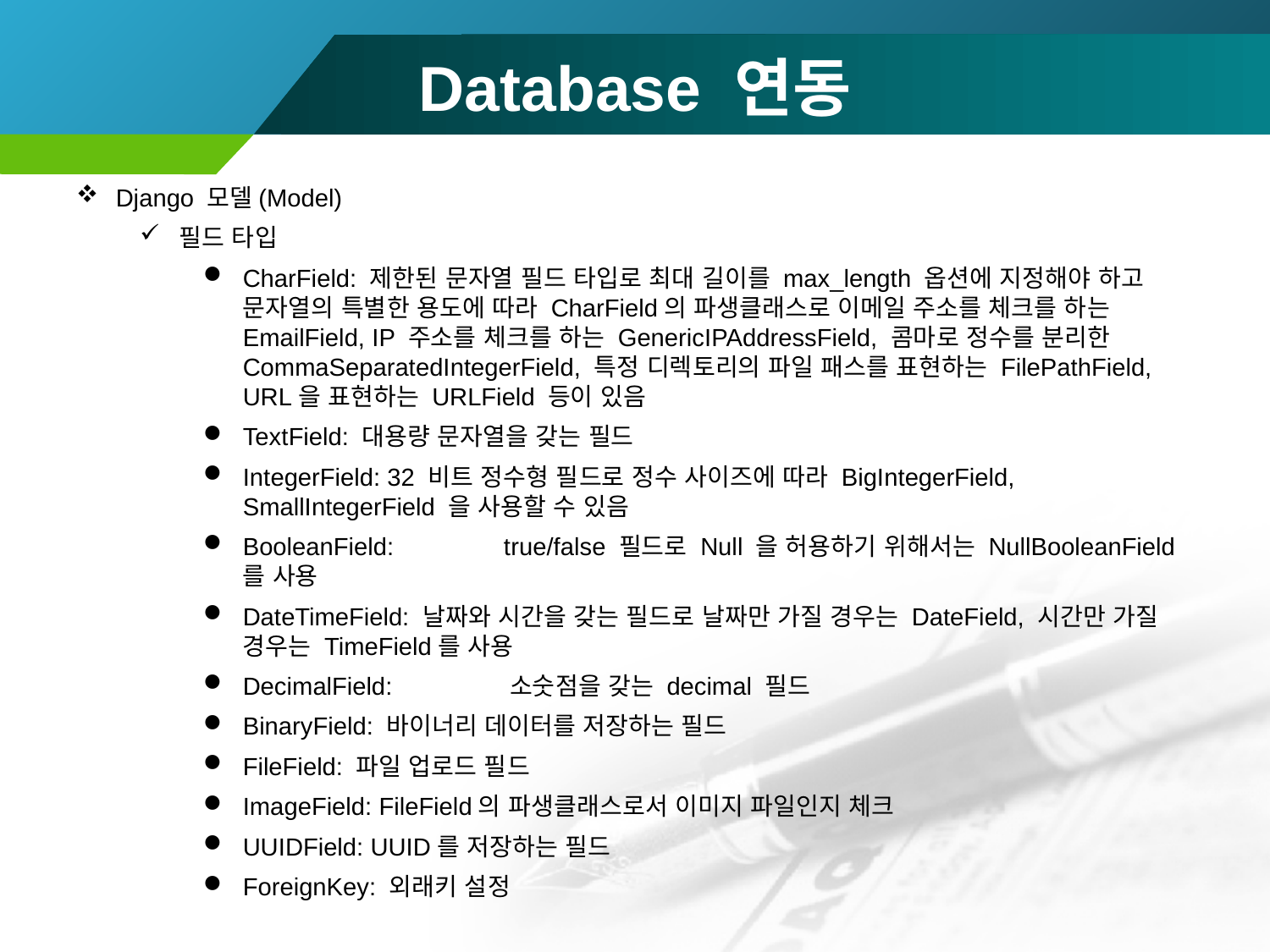

# Database 연동
Django 모델(Model)
필드 타입
CharField: 제한된 문자열 필드 타입로 최대 길이를 max_length 옵션에 지정해야 하고 문자열의 특별한 용도에 따라 CharField의 파생클래스로 이메일 주소를 체크를 하는 EmailField, IP 주소를 체크를 하는 GenericIPAddressField, 콤마로 정수를 분리한 CommaSeparatedIntegerField, 특정 디렉토리의 파일 패스를 표현하는 FilePathField, URL을 표현하는 URLField 등이 있음
TextField: 대용량 문자열을 갖는 필드
IntegerField: 32 비트 정수형 필드로 정수 사이즈에 따라 BigIntegerField, SmallIntegerField 을 사용할 수 있음
BooleanField:	 true/false 필드로 Null 을 허용하기 위해서는 NullBooleanField를 사용
DateTimeField: 날짜와 시간을 갖는 필드로 날짜만 가질 경우는 DateField, 시간만 가질 경우는 TimeField를 사용
DecimalField:	 소숫점을 갖는 decimal 필드
BinaryField: 바이너리 데이터를 저장하는 필드
FileField: 파일 업로드 필드
ImageField: FileField의 파생클래스로서 이미지 파일인지 체크
UUIDField: UUID를 저장하는 필드
ForeignKey: 외래키 설정